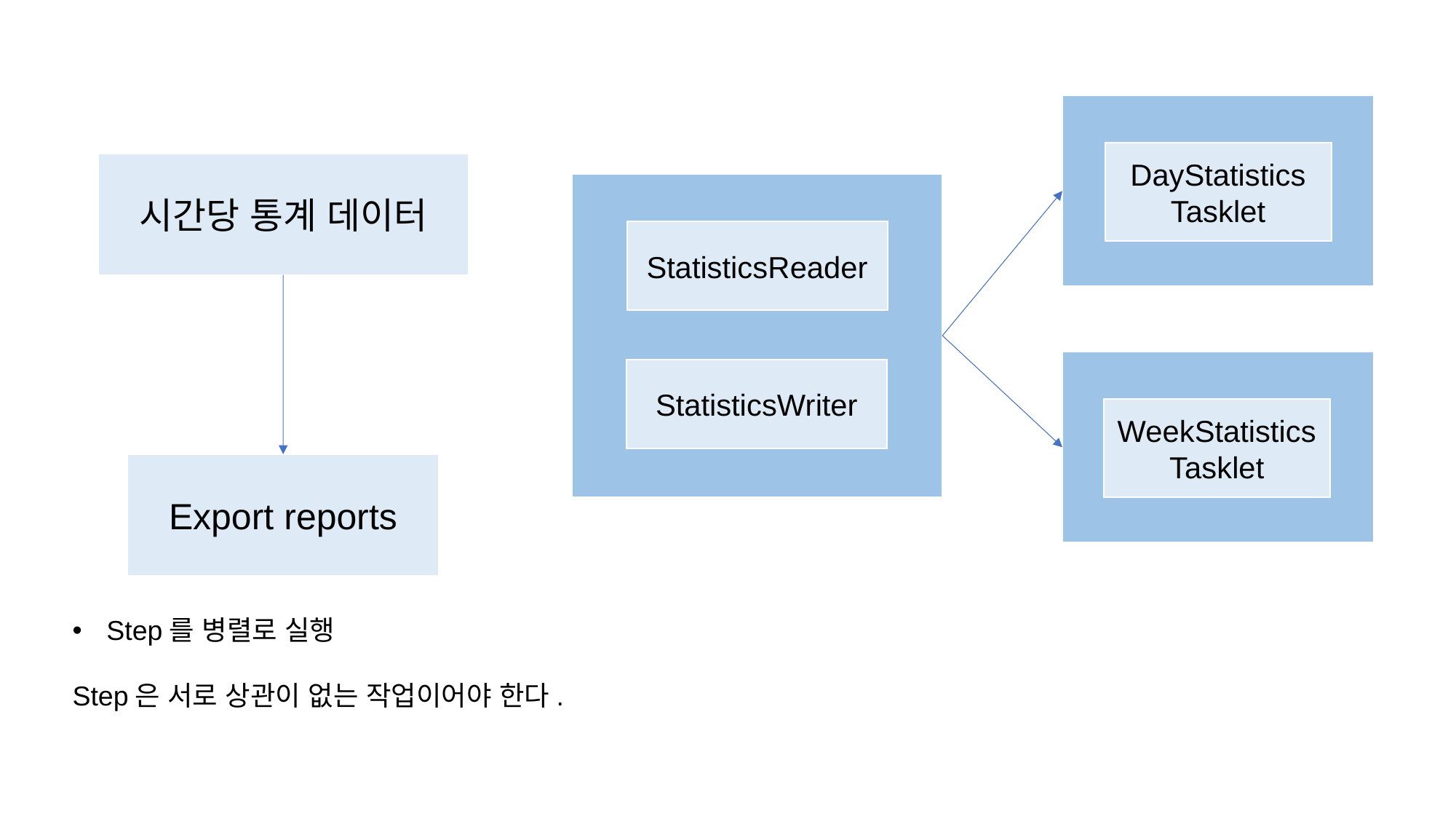

DayStatistics
Tasklet
시간당 통계 데이터

StatisticsReader
StatisticsWriter

WeekStatisticsTasklet
Export reports
Step를 병렬로 실행

Step은 서로 상관이 없는 작업이어야 한다.